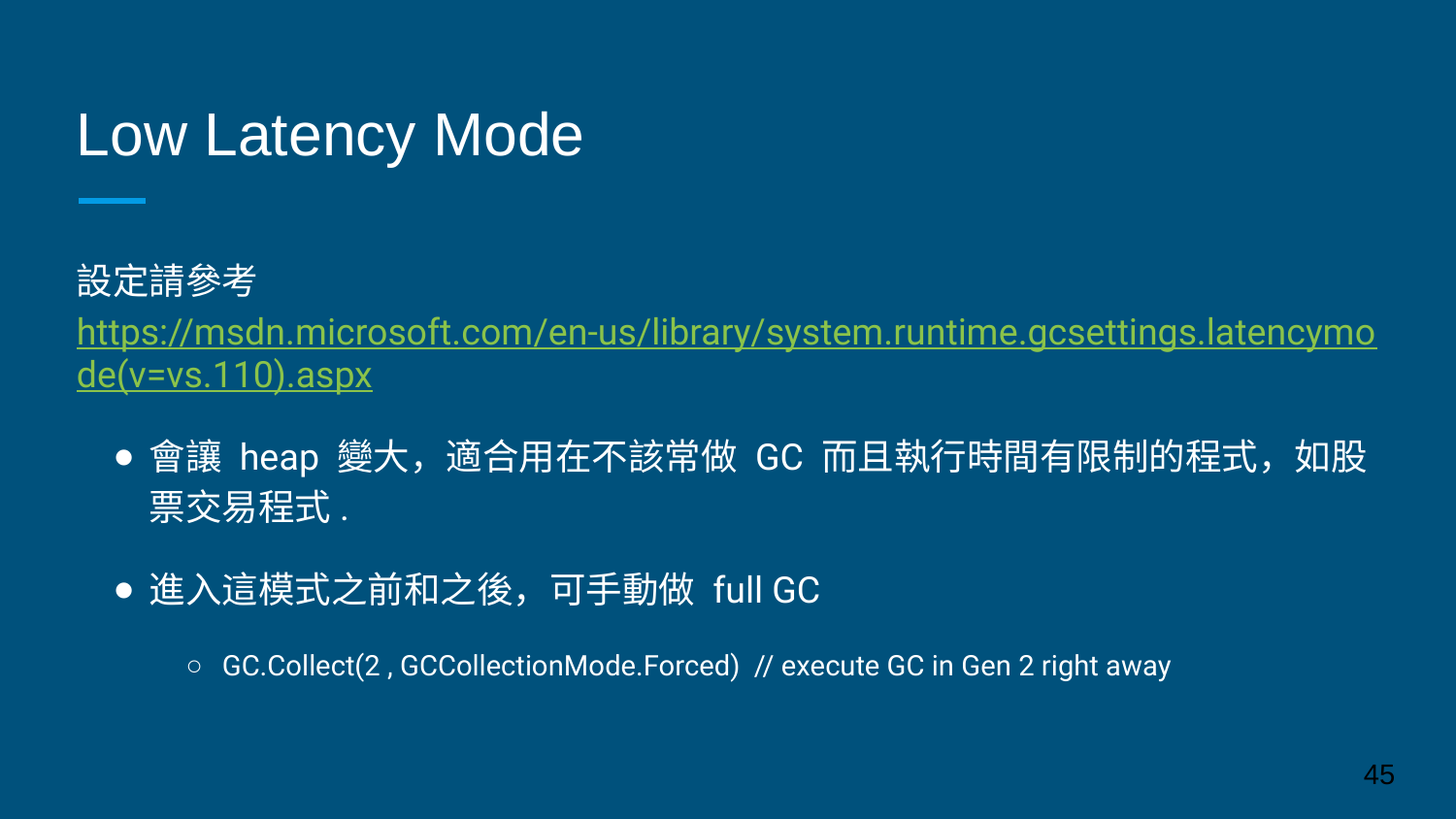

# Low Latency Mode
設定請參考 https://msdn.microsoft.com/en-us/library/system.runtime.gcsettings.latencymode(v=vs.110).aspx
會讓 heap 變大，適合用在不該常做 GC 而且執行時間有限制的程式，如股票交易程式.
進入這模式之前和之後，可手動做 full GC
GC.Collect(2 , GCCollectionMode.Forced)  // execute GC in Gen 2 right away
45